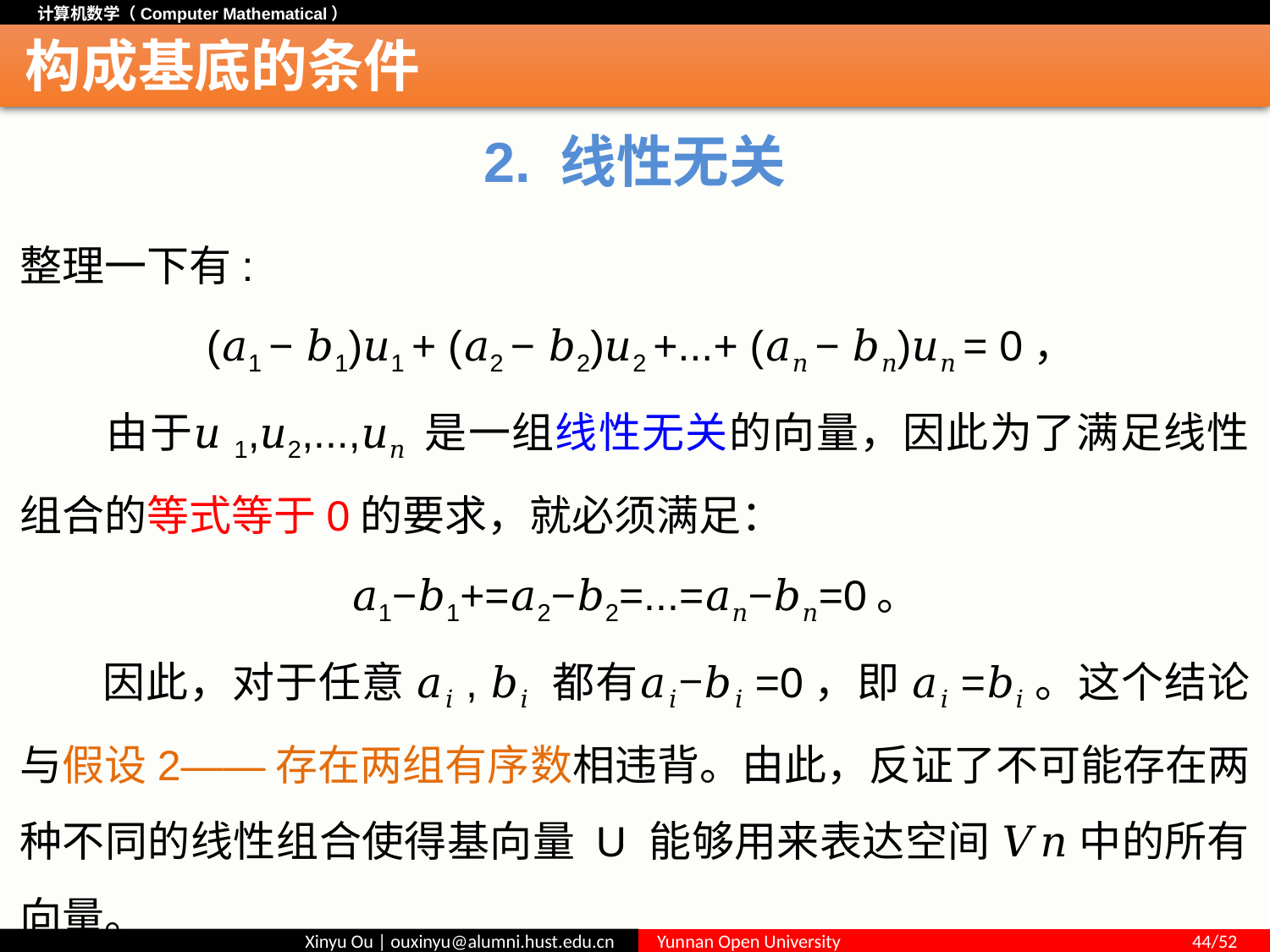

# 构成基底的条件
2. 线性无关
整理一下有:
 (𝑎1 − 𝑏1)𝑢1 + (𝑎2 − 𝑏2)𝑢2 +...+ (𝑎𝑛 − 𝑏𝑛)𝑢𝑛 = 0，
       由于𝑢1,𝑢2,...,𝑢𝑛 是一组线性无关的向量，因此为了满足线性组合的等式等于0的要求，就必须满足：
𝑎1−𝑏1+=𝑎2−𝑏2=...=𝑎𝑛−𝑏𝑛=0。
       因此，对于任意 𝑎𝑖, 𝑏𝑖 都有𝑎𝑖−𝑏𝑖=0，即 𝑎𝑖=𝑏𝑖。这个结论与假设2——存在两组有序数相违背。由此，反证了不可能存在两种不同的线性组合使得基向量 U 能够用来表达空间 𝑉𝑛 中的所有向量。
       综上，线性无关与表示唯一性是等价的。